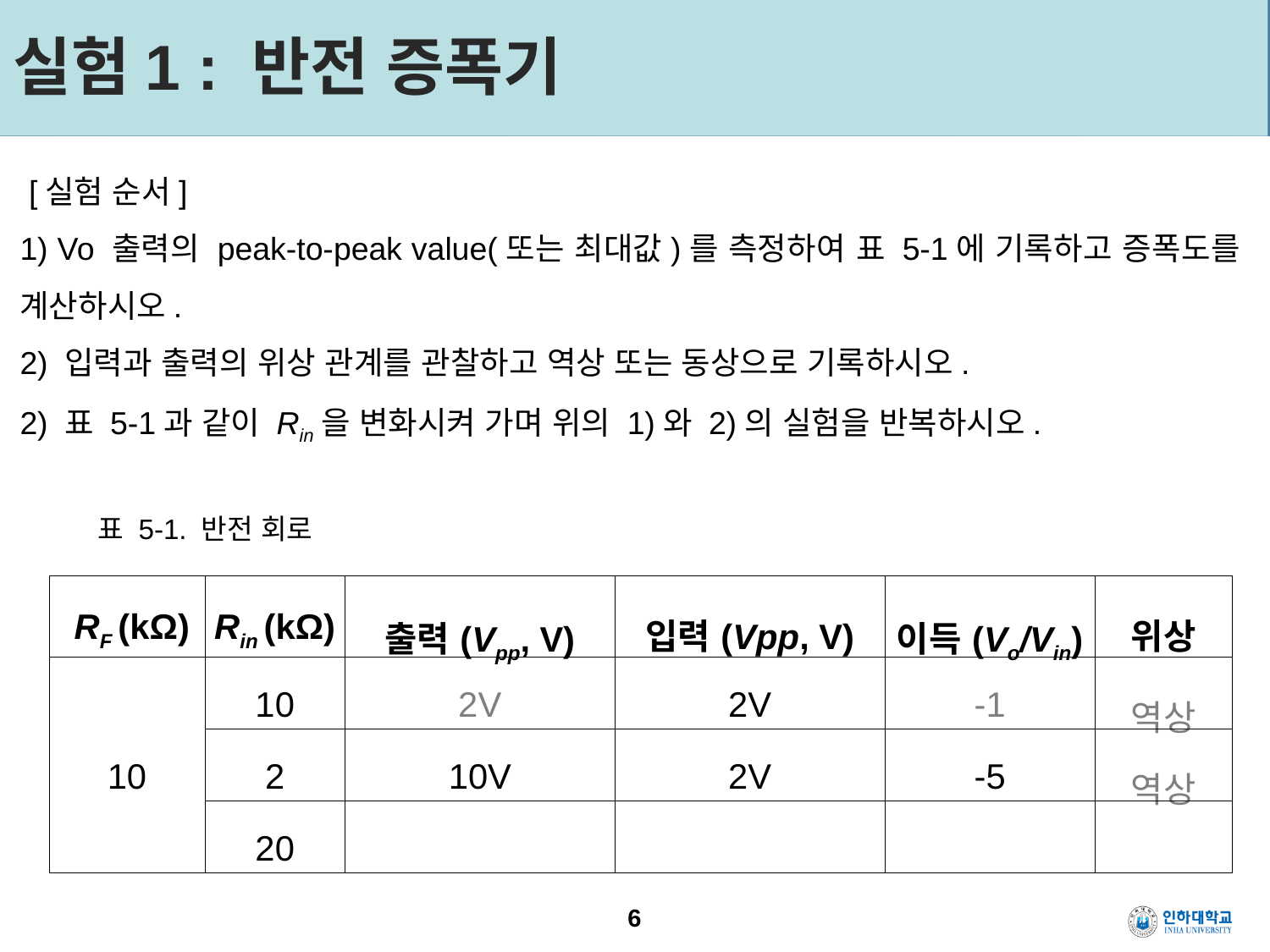

# 실험1 : 반전 증폭기
 [실험 순서]
1) Vo 출력의 peak-to-peak value(또는 최대값)를 측정하여 표 5-1에 기록하고 증폭도를 계산하시오.
2) 입력과 출력의 위상 관계를 관찰하고 역상 또는 동상으로 기록하시오.
2) 표 5-1과 같이 Rin을 변화시켜 가며 위의 1)와 2)의 실험을 반복하시오.
표 5-1. 반전 회로
| RF (kΩ) | Rin (kΩ) | 출력(Vpp, V) | 입력(Vpp, V) | 이득(Vo/Vin) | 위상 |
| --- | --- | --- | --- | --- | --- |
| 10 | 10 | 2V | 2V | -1 | 역상 |
|  | 2 | 10V | 2V | -5 | 역상 |
|  | 20 |  |  |  |  |
6